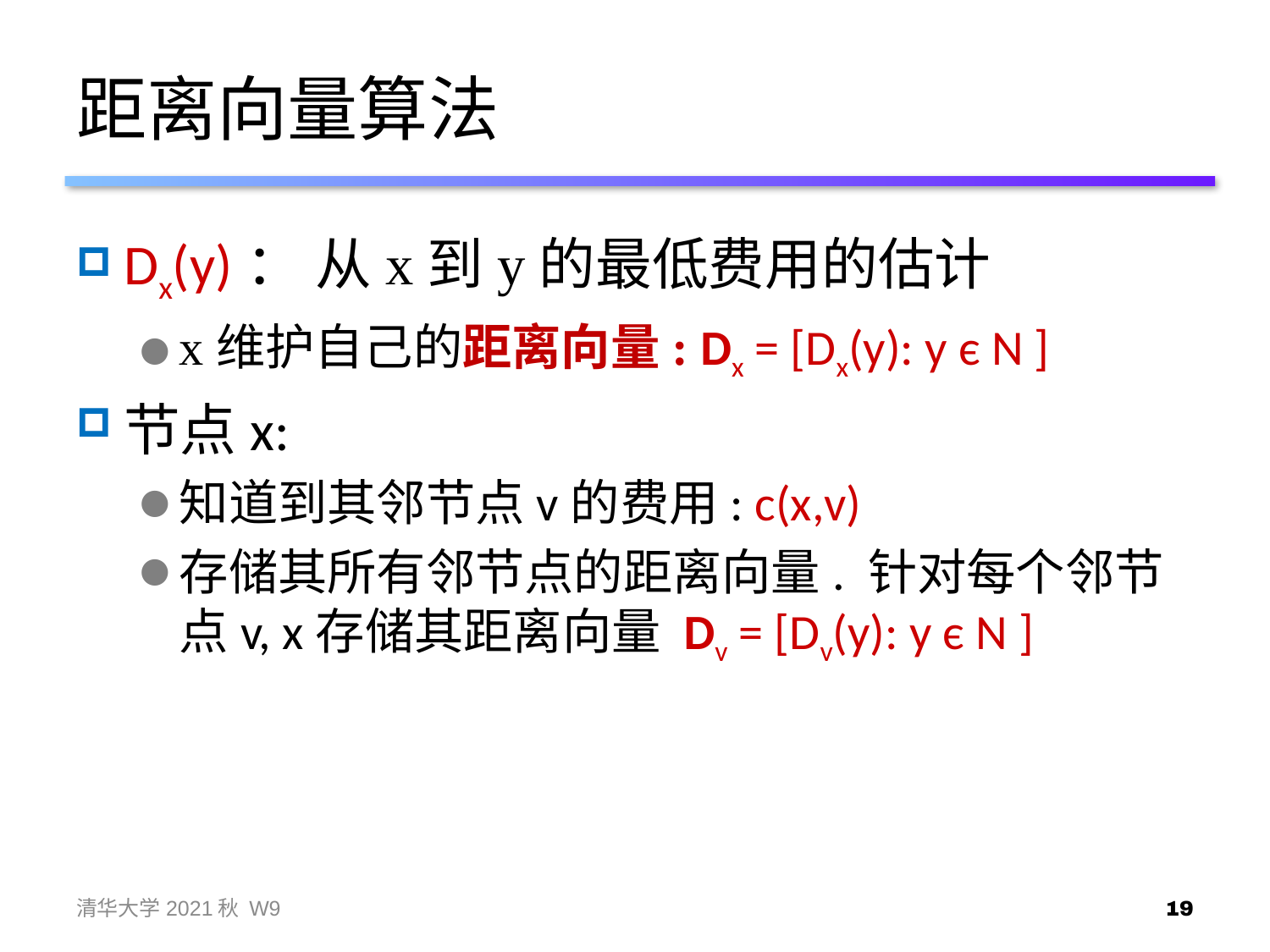

# 距离向量算法
Dx(y)： 从x到y的最低费用的估计
x维护自己的距离向量: Dx = [Dx(y): y є N ]
节点x:
知道到其邻节点v的费用: c(x,v)
存储其所有邻节点的距离向量. 针对每个邻节点v, x存储其距离向量 Dv = [Dv(y): y є N ]

清华大学2021秋 W9
19